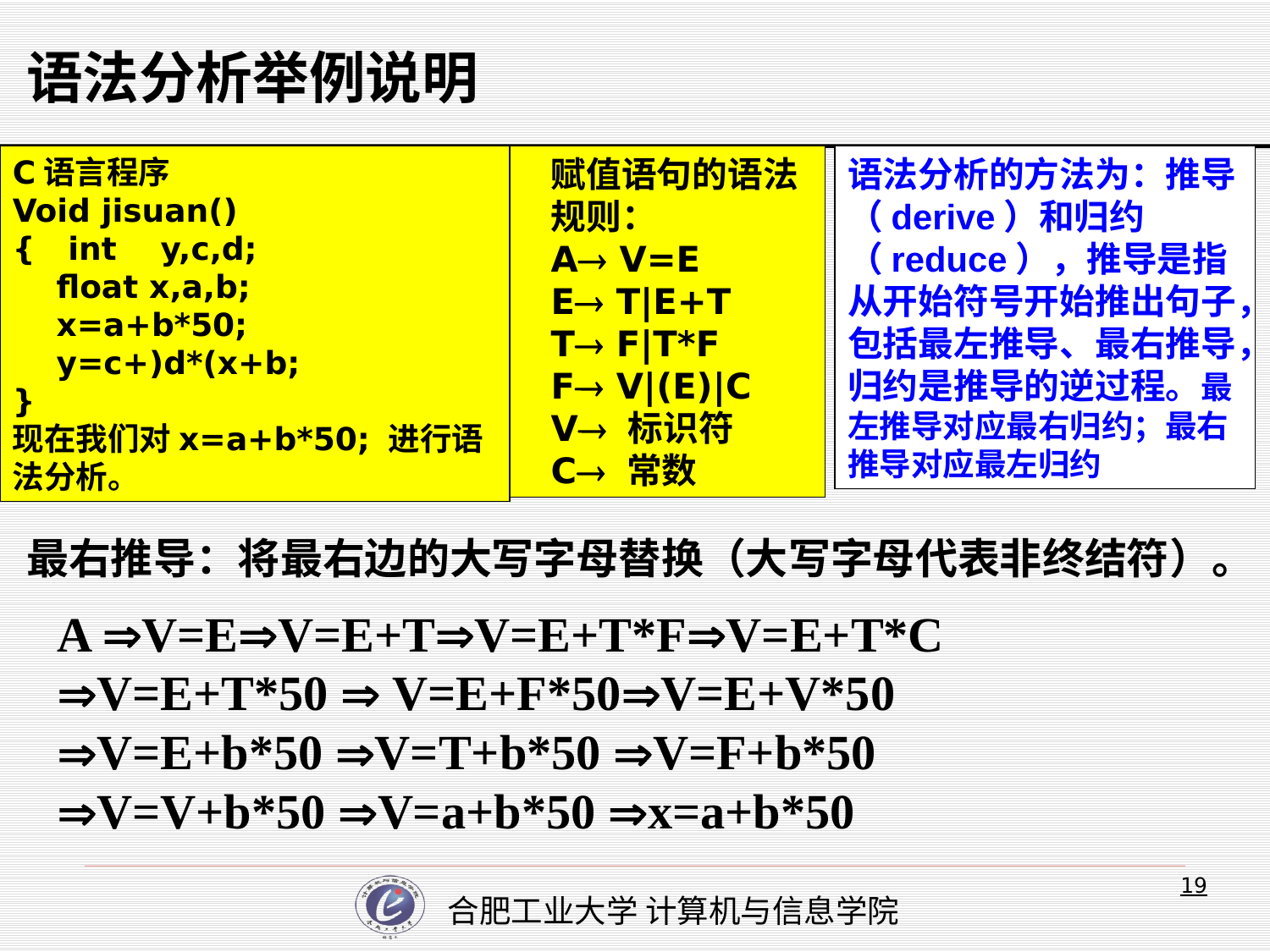

# 语法分析举例说明

C语言程序
Void jisuan()
{   int    y,c,d;
    float x,a,b;
    x=a+b*50;
    y=c+)d*(x+b;
}
现在我们对x=a+b*50; 进行语法分析。
赋值语句的语法规则：
A→ V=E
E→ T|E+T
T→ F|T*F
F→ V|(E)|C
V→ 标识符
C→ 常数
语法分析的方法为：推导（derive）和归约（reduce），推导是指从开始符号开始推出句子，包括最左推导、最右推导，归约是推导的逆过程。最左推导对应最右归约；最右推导对应最左归约
最右推导：将最右边的大写字母替换（大写字母代表非终结符）。
A ⇒V=E⇒V=E+T⇒V=E+T*F⇒V=E+T*C
⇒V=E+T*50 ⇒ V=E+F*50⇒V=E+V*50
⇒V=E+b*50 ⇒V=T+b*50 ⇒V=F+b*50
⇒V=V+b*50 ⇒V=a+b*50 ⇒x=a+b*50
19